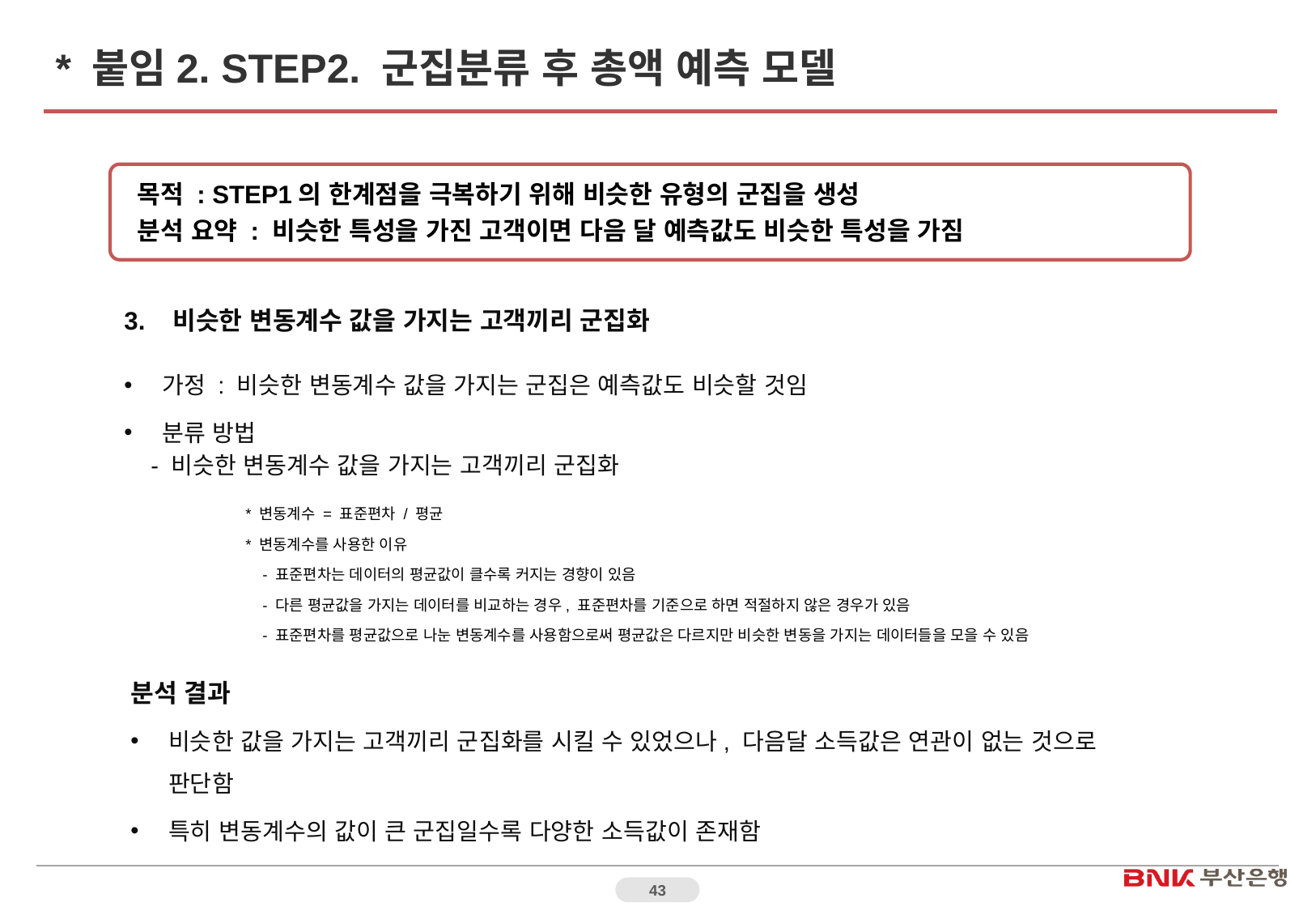

* 붙임2. STEP2. 군집분류 후 총액 예측 모델

목적 : STEP1의 한계점을 극복하기 위해 비슷한 유형의 군집을 생성
분석 요약 : 비슷한 특성을 가진 고객이면 다음 달 예측값도 비슷한 특성을 가짐

목적 : STEP1의 한계점을 극복하기 위해 비슷한 유형의 군집을 생성
가정 : 비슷한 특성을 가진 고객이면 다음 달 예측값도 비슷한 특성을 가짐
3.   비슷한 변동계수 값을 가지는 고객끼리 군집화

가정 : 비슷한 변동계수 값을 가지는 군집은 예측값도 비슷할 것임
분류 방법
    - 비슷한 변동계수 값을 가지는 고객끼리 군집화

* 변동계수 = 표준편차 / 평균
* 변동계수를 사용한 이유
    - 표준편차는 데이터의 평균값이 클수록 커지는 경향이 있음
    - 다른 평균값을 가지는 데이터를 비교하는 경우, 표준편차를 기준으로 하면 적절하지 않은 경우가 있음
    - 표준편차를 평균값으로 나눈 변동계수를 사용함으로써 평균값은 다르지만 비슷한 변동을 가지는 데이터들을 모을 수 있음
분석 결과
비슷한 값을 가지는 고객끼리 군집화를 시킬 수 있었으나, 다음달 소득값은 연관이 없는 것으로 판단함
특히 변동계수의 값이 큰 군집일수록 다양한 소득값이 존재함